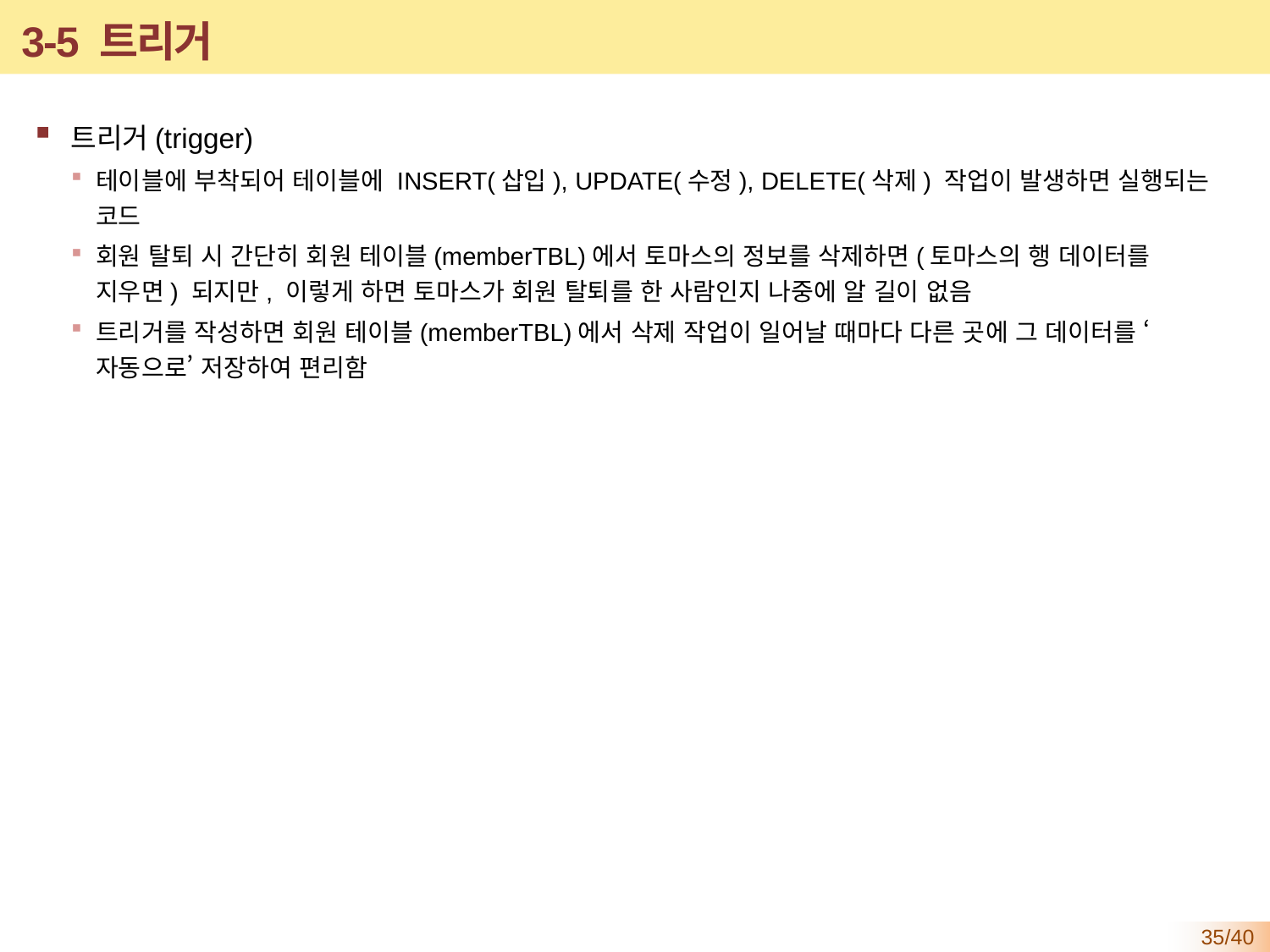

# 3-5 트리거
트리거(trigger)
테이블에 부착되어 테이블에 INSERT(삽입), UPDATE(수정), DELETE(삭제) 작업이 발생하면 실행되는 코드
회원 탈퇴 시 간단히 회원 테이블(memberTBL)에서 토마스의 정보를 삭제하면(토마스의 행 데이터를 지우면) 되지만, 이렇게 하면 토마스가 회원 탈퇴를 한 사람인지 나중에 알 길이 없음
트리거를 작성하면 회원 테이블(memberTBL)에서 삭제 작업이 일어날 때마다 다른 곳에 그 데이터를 ‘자동으로’ 저장하여 편리함